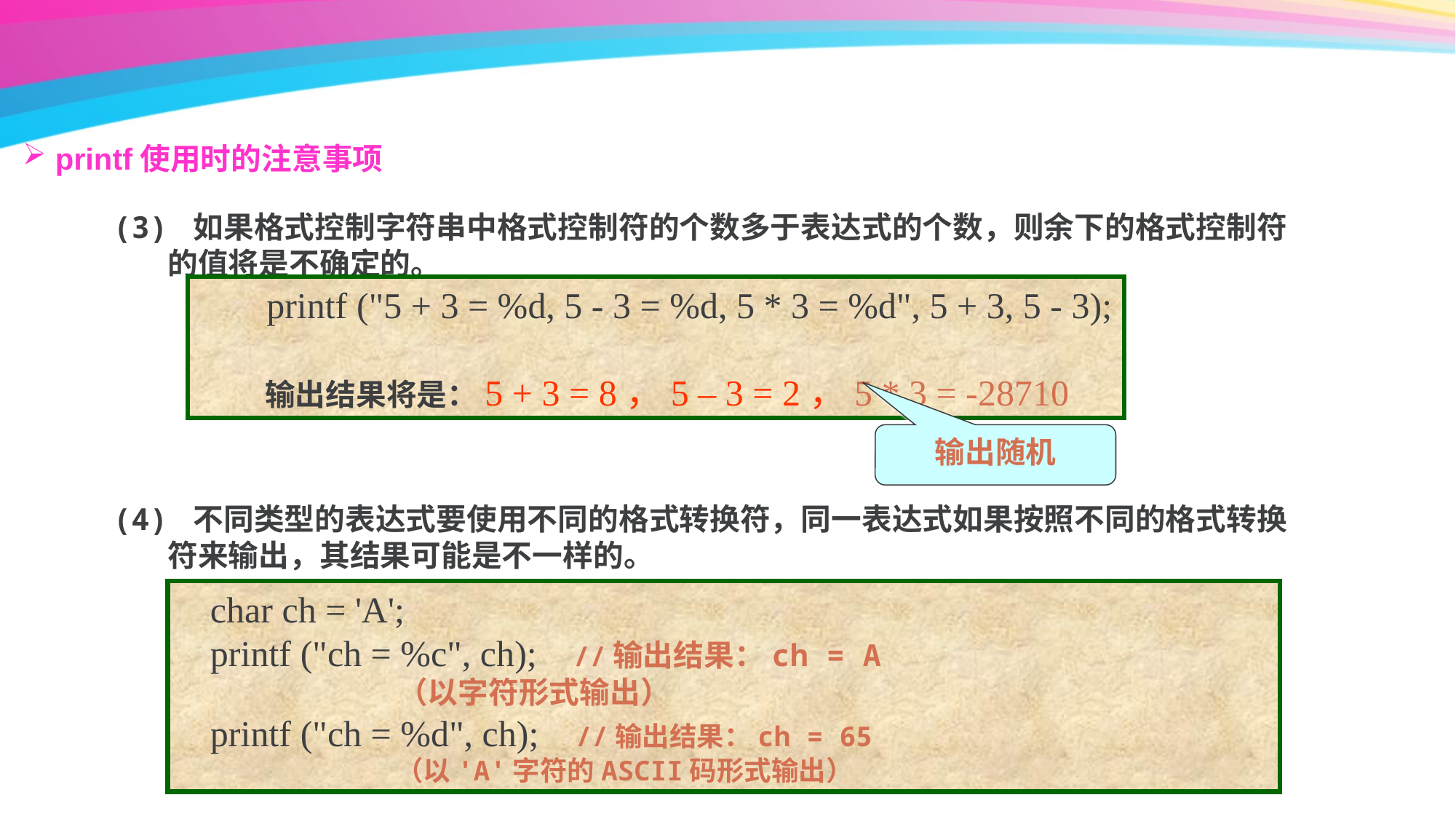

printf使用时的注意事项
(3) 如果格式控制字符串中格式控制符的个数多于表达式的个数，则余下的格式控制符的值将是不确定的。

(4) 不同类型的表达式要使用不同的格式转换符，同一表达式如果按照不同的格式转换符来输出，其结果可能是不一样的。
    printf ("5 + 3 = %d, 5 - 3 = %d, 5 * 3 = %d", 5 + 3, 5 - 3);
    输出结果将是：5 + 3 = 8，5 – 3 = 2，5 * 3 = -28710
输出随机
char ch = 'A';
printf ("ch = %c", ch);    //输出结果：ch = A
                          （以字符形式输出）
printf ("ch = %d", ch);    //输出结果：ch = 65
                             （以'A'字符的ASCII码形式输出）